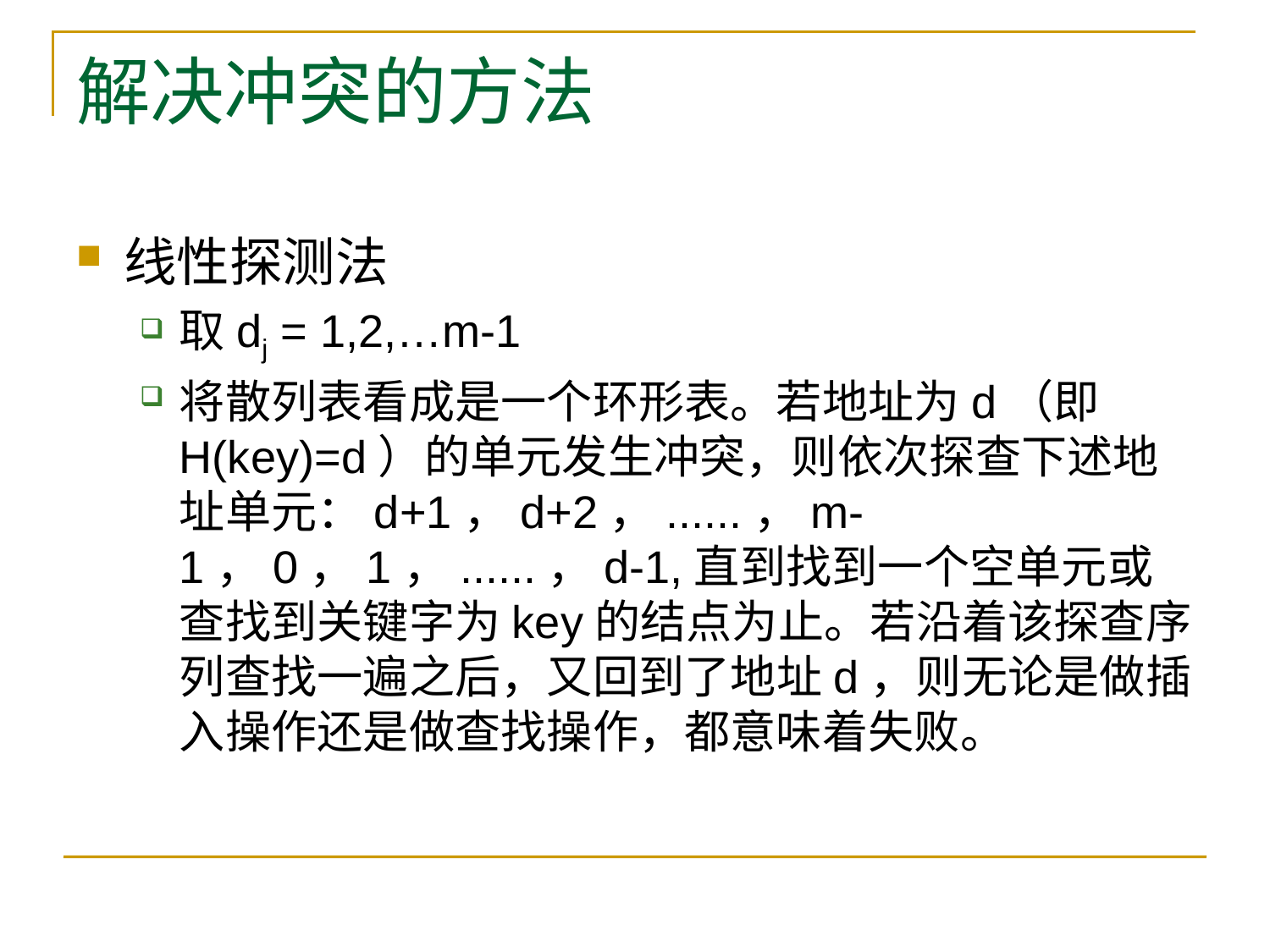

# 解决冲突的方法
线性探测法
取dj = 1,2,…m-1
将散列表看成是一个环形表。若地址为d（即H(key)=d）的单元发生冲突，则依次探查下述地址单元：d+1，d+2，......，m-1，0，1，......，d-1,直到找到一个空单元或查找到关键字为key的结点为止。若沿着该探查序列查找一遍之后，又回到了地址d，则无论是做插入操作还是做查找操作，都意味着失败。